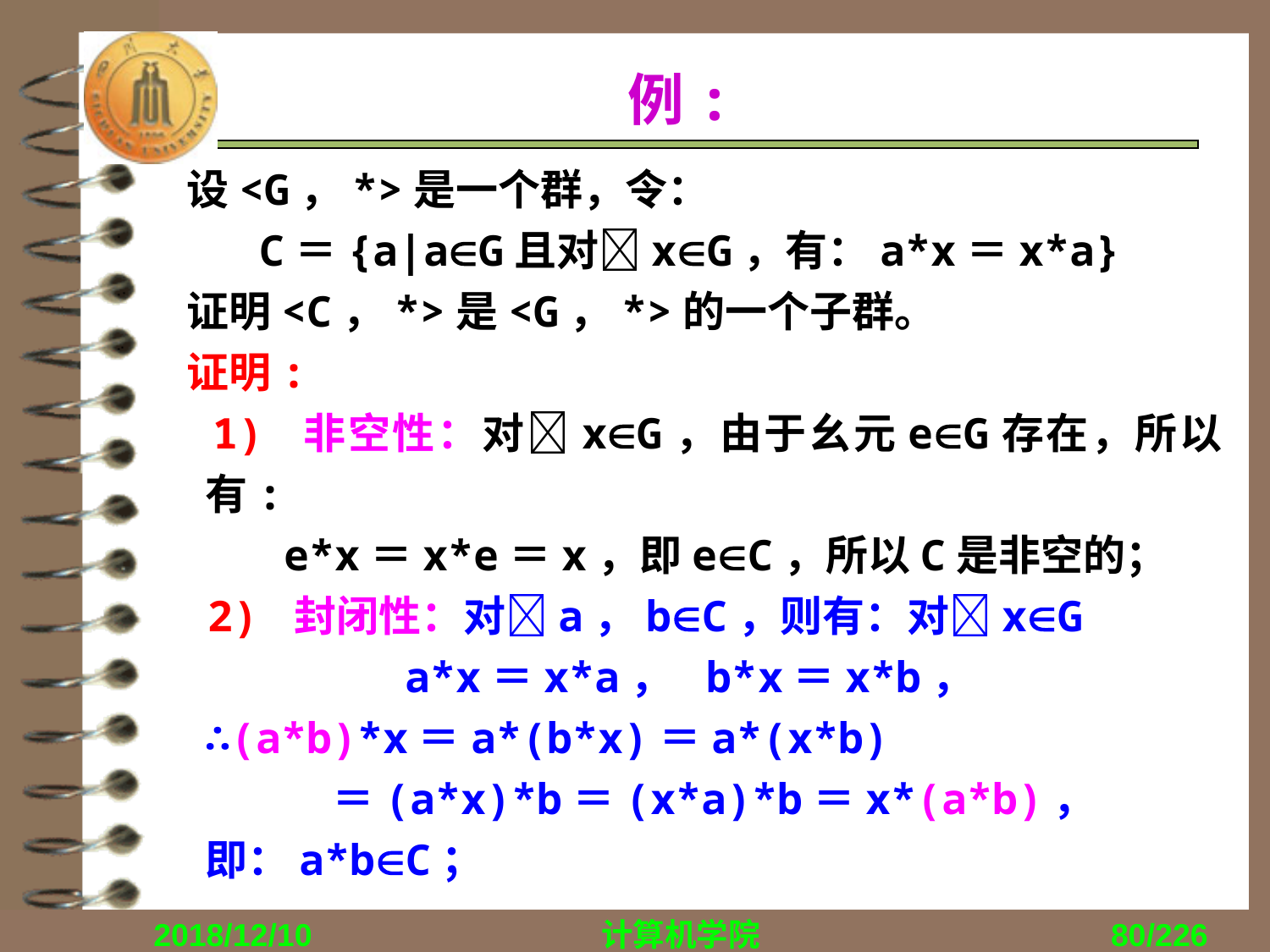

# 例:
  设<G，*>是一个群，令：
C＝{a|a∈G且对∀x∈G，有：a*x＝x*a}
  证明<C，*>是<G，*>的一个子群。
  证明:
  1) 非空性：对∀x∈G，由于幺元e∈G存在，所以有:
     e*x＝x*e＝x，即e∈C，所以C是非空的；
  2) 封闭性：对∀a，b∈C，则有：对∀x∈G
a*x＝x*a，	b*x＝x*b，
	∴(a*b)*x＝a*(b*x)＝a*(x*b)
		＝(a*x)*b＝(x*a)*b＝x*(a*b)，
	即：a*b∈C；
2018/12/10
计算机学院
80/226